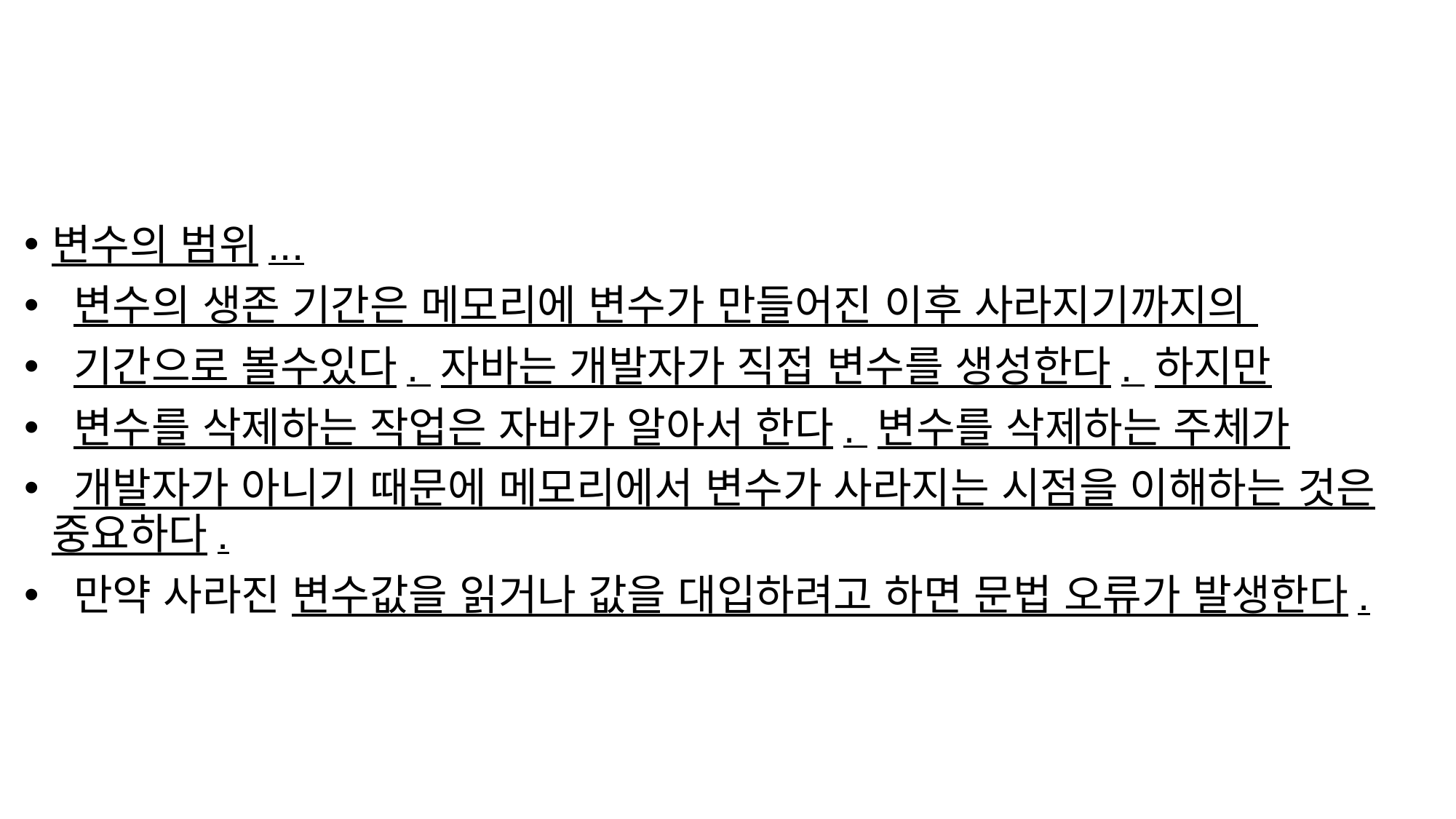

#
변수의 범위...
 변수의 생존 기간은 메모리에 변수가 만들어진 이후 사라지기까지의
 기간으로 볼수있다. 자바는 개발자가 직접 변수를 생성한다. 하지만
 변수를 삭제하는 작업은 자바가 알아서 한다. 변수를 삭제하는 주체가
 개발자가 아니기 때문에 메모리에서 변수가 사라지는 시점을 이해하는 것은 중요하다.
 만약 사라진 변수값을 읽거나 값을 대입하려고 하면 문법 오류가 발생한다.